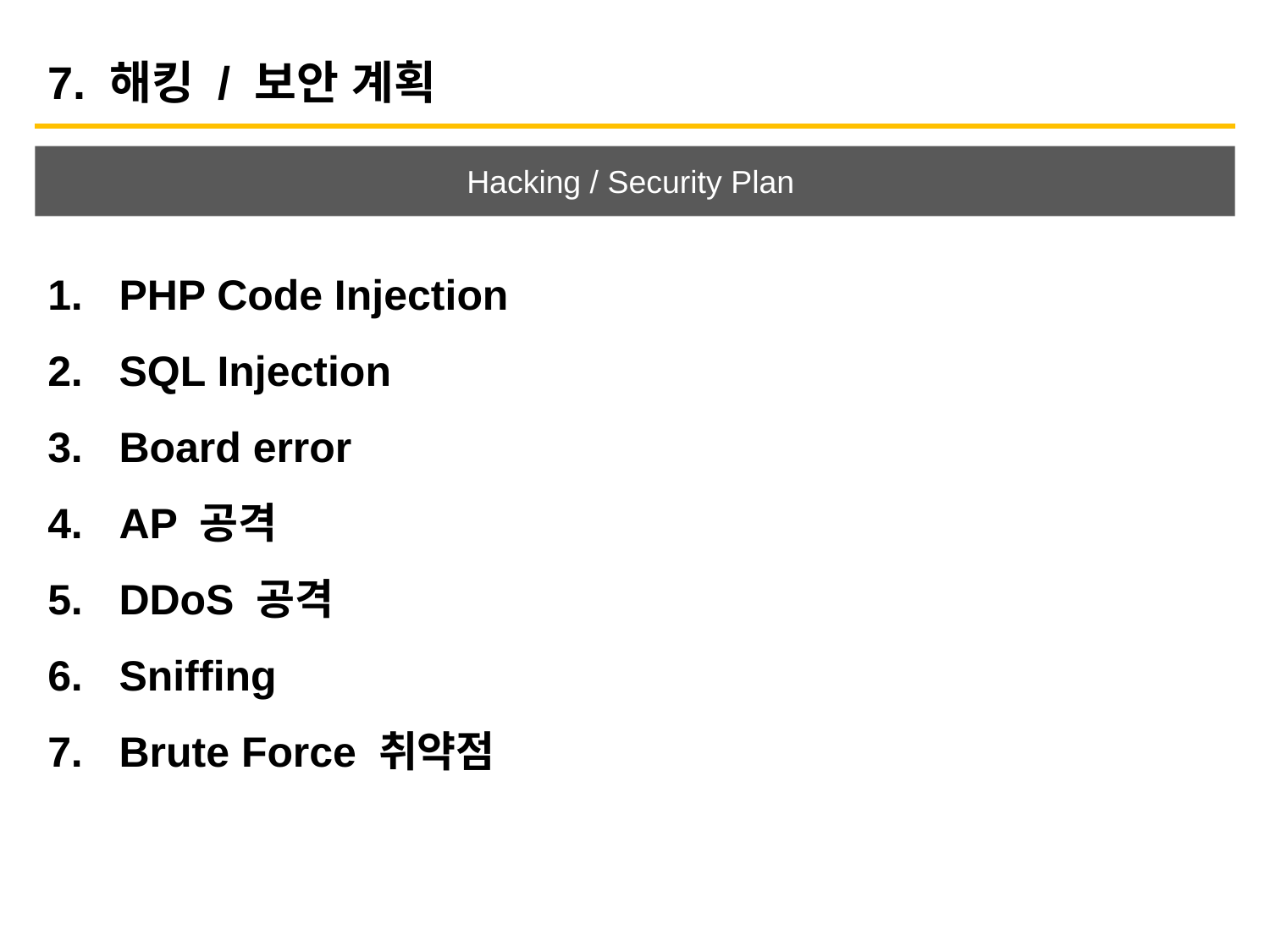

7. 해킹 / 보안 계획
Hacking / Security Plan
PHP Code Injection
SQL Injection
Board error
AP 공격
DDoS 공격
Sniffing
Brute Force 취약점